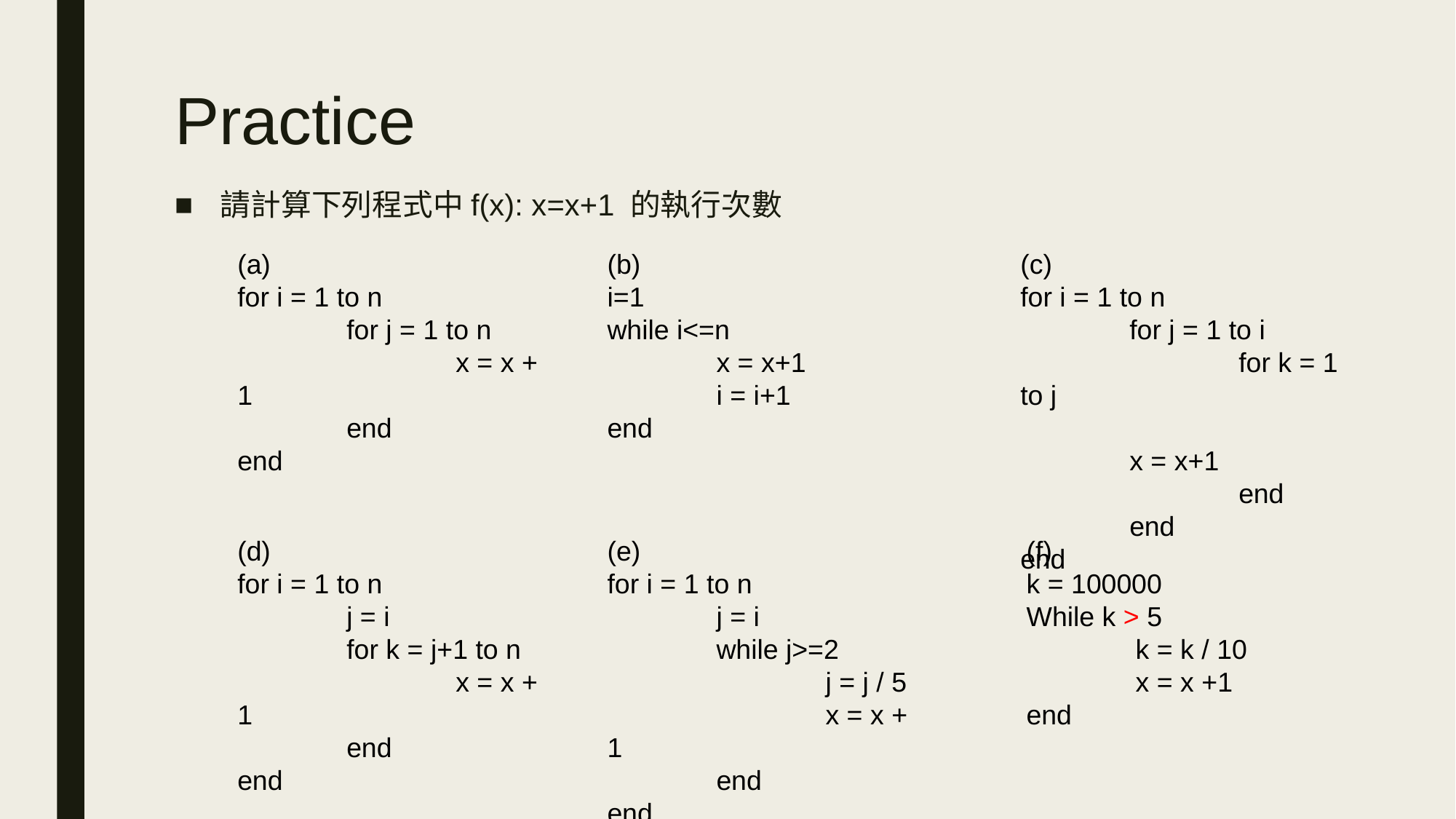

# Practice
請計算下列程式中f(x): x=x+1 的執行次數

(a)
for i = 1 to n
	for j = 1 to n
		x = x + 1
	end
end
(b)
i=1
while i<=n
	x = x+1
	i = i+1
end
(c)
for i = 1 to n
	for j = 1 to i
		for k = 1 to j
			x = x+1
		end
	end
end
(e)
for i = 1 to n
	j = i
	while j>=2
		j = j / 5
		x = x + 1
	end
end
(f)
k = 100000
While k > 5
	k = k / 10
	x = x +1
end
(d)
for i = 1 to n
	j = i
	for k = j+1 to n
		x = x + 1
	end
end